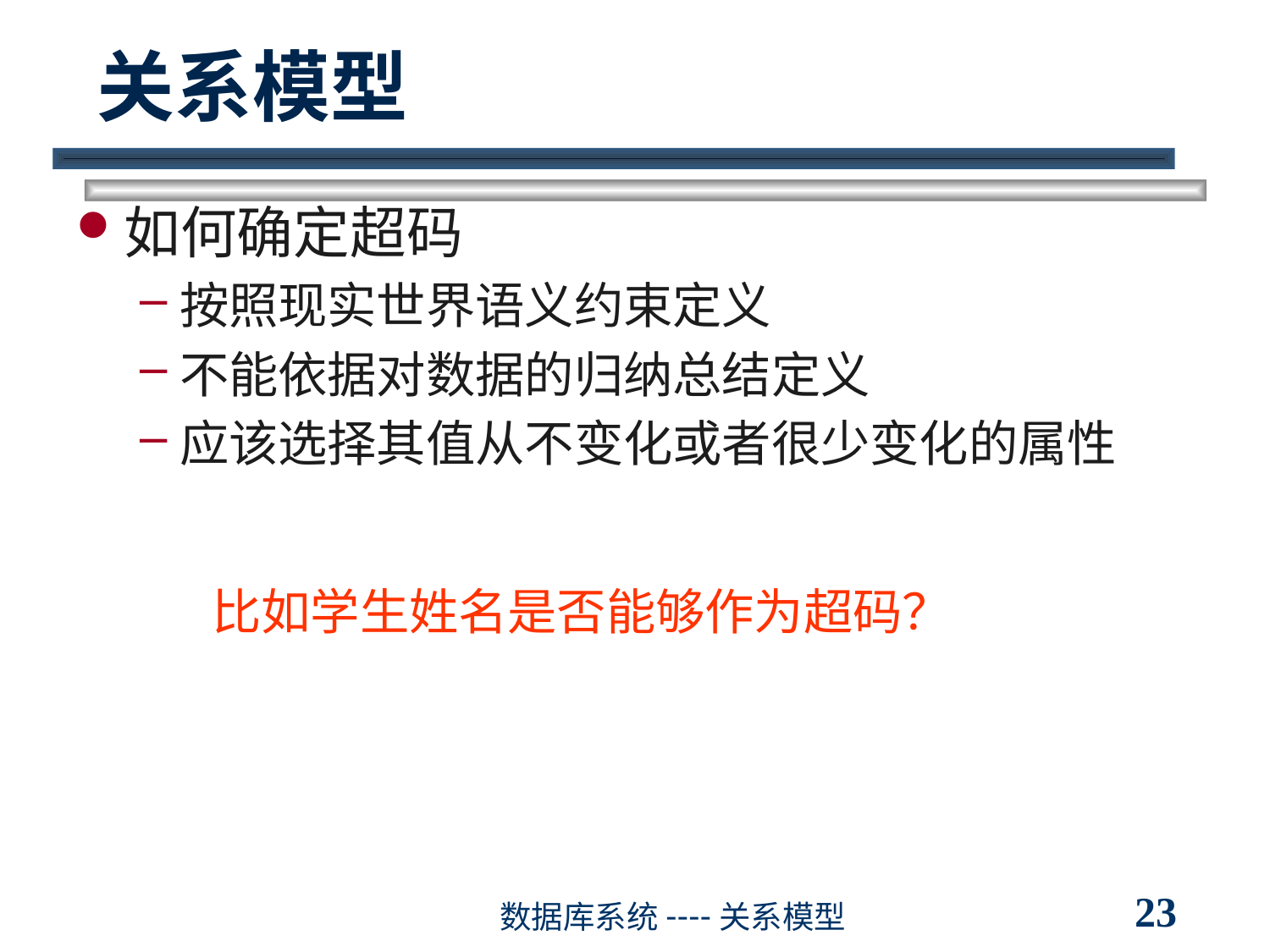

# 关系模型
如何确定超码
按照现实世界语义约束定义
不能依据对数据的归纳总结定义
应该选择其值从不变化或者很少变化的属性

比如学生姓名是否能够作为超码？
23
数据库系统----关系模型